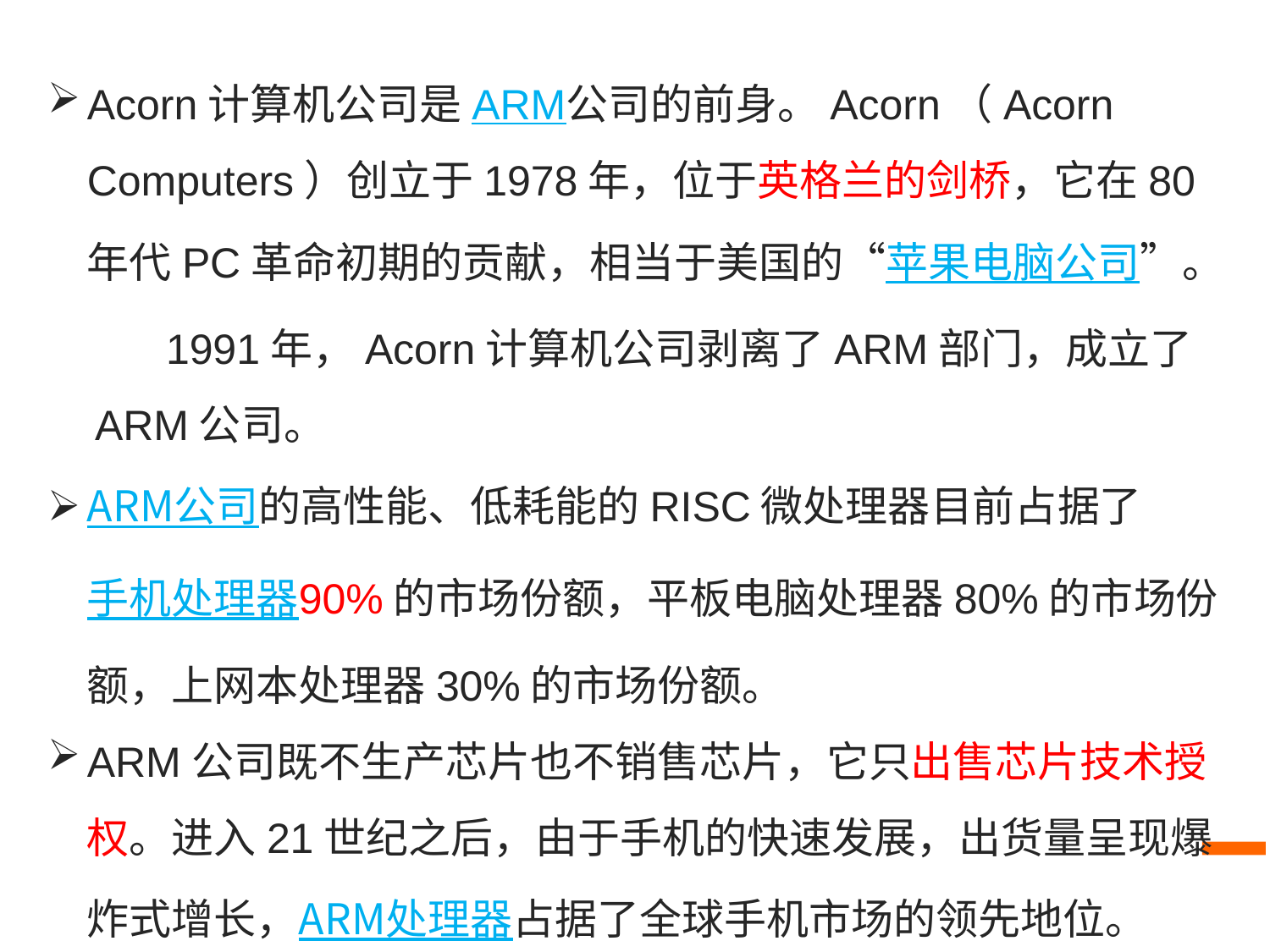

Acorn计算机公司是ARM公司的前身。Acorn（Acorn Computers）创立于1978年，位于英格兰的剑桥，它在80年代PC革命初期的贡献，相当于美国的“苹果电脑公司”。
          1991年，Acorn计算机公司剥离了ARM部门，成立了
    ARM公司。
ARM公司的高性能、低耗能的RISC微处理器目前占据了手机处理器90%的市场份额，平板电脑处理器80%的市场份额，上网本处理器30%的市场份额。
ARM公司既不生产芯片也不销售芯片，它只出售芯片技术授权。进入21世纪之后，由于手机的快速发展，出货量呈现爆炸式增长，ARM处理器占据了全球手机市场的领先地位。
9